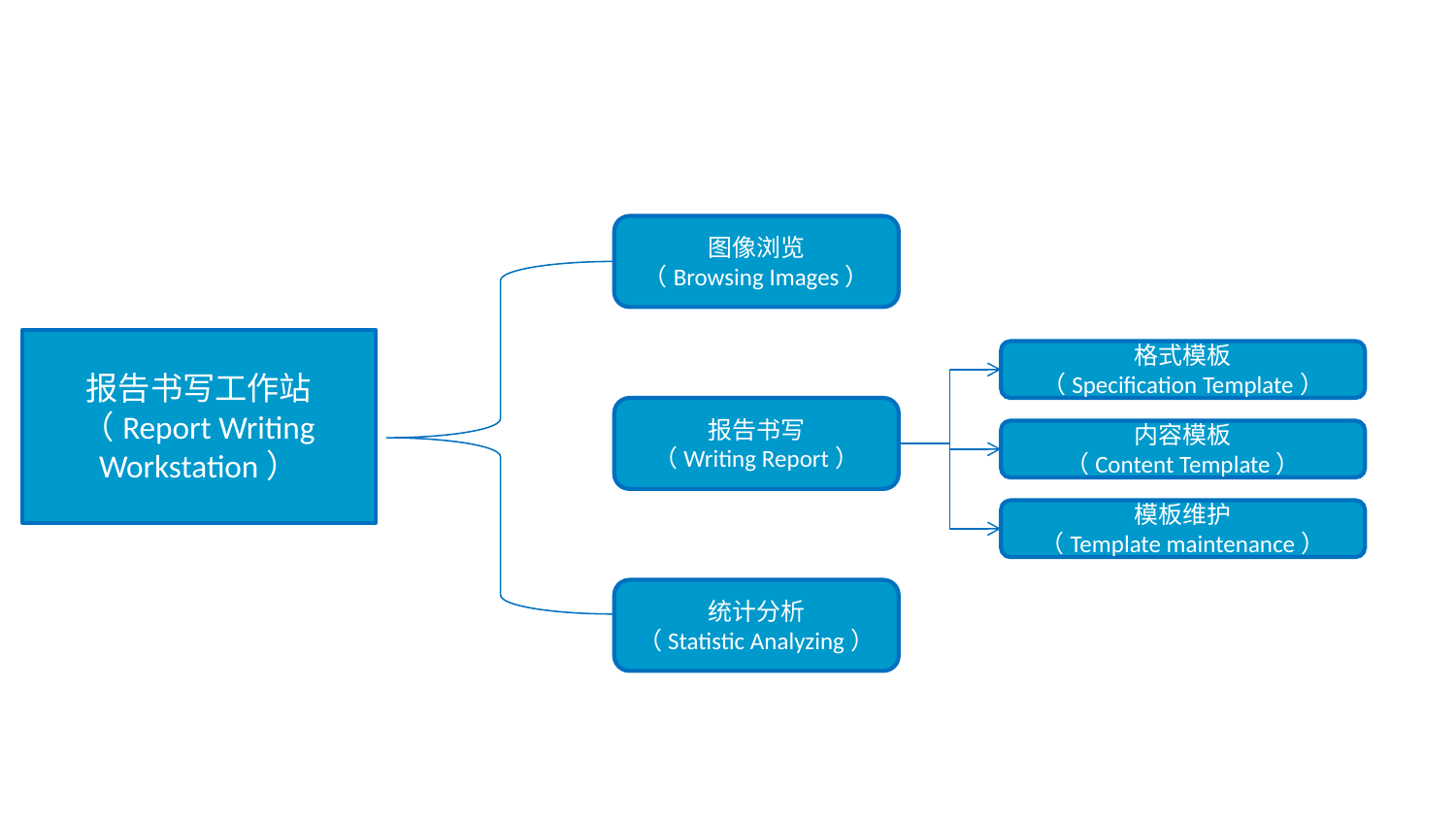

#
图像浏览
（Browsing Images）

报告书写工作站
（Report Writing
Workstation）
格式模板
（Specification Template）
报告书写
（Writing Report）
内容模板
（Content Template）
模板维护
（Template maintenance）
统计分析
（Statistic Analyzing）